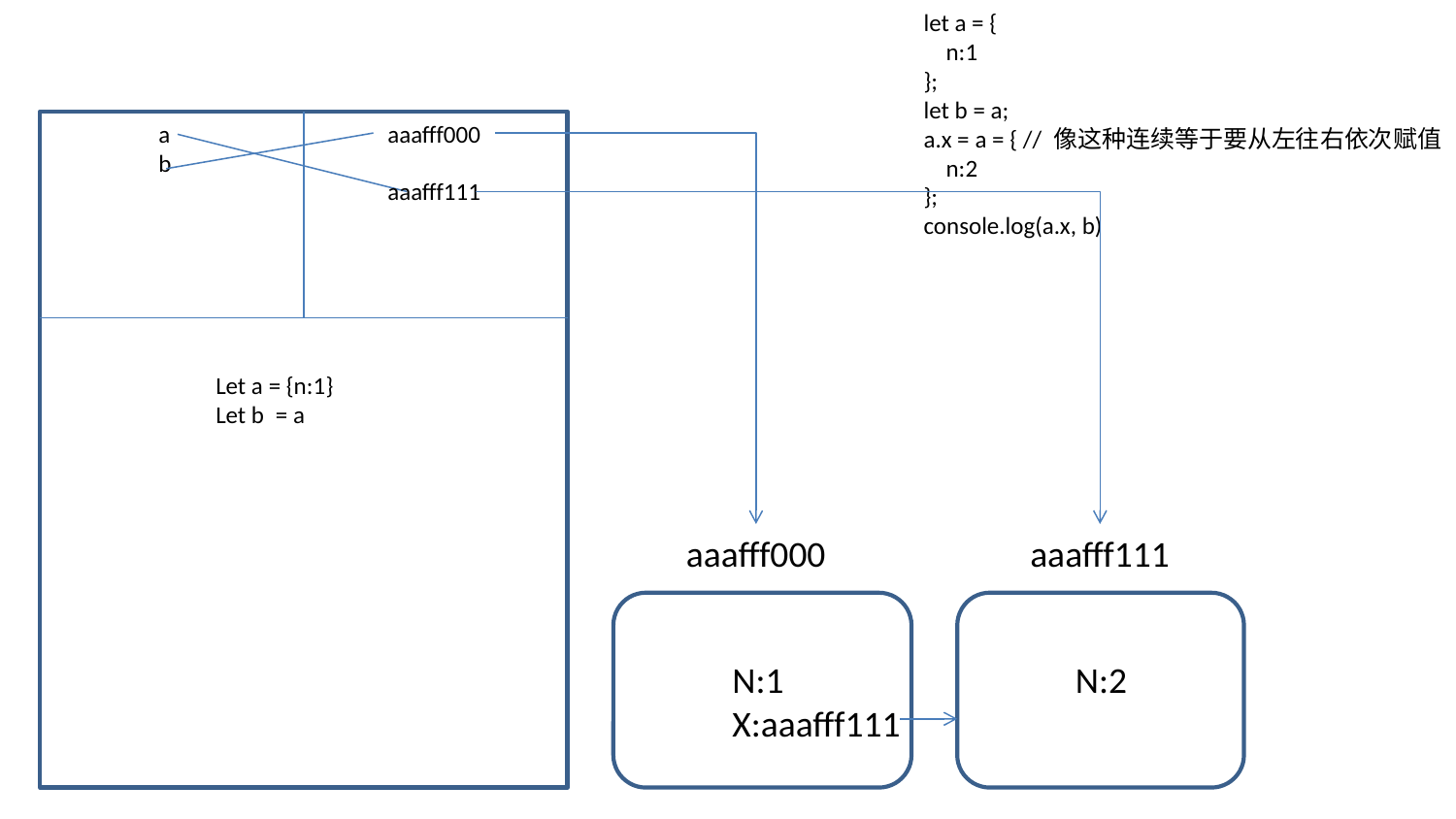

let a = {
    n:1
};
let b = a;
a.x = a = { // 像这种连续等于要从左往右依次赋值
    n:2
};
console.log(a.x, b)

a
b
aaafff000
aaafff111
Let a = {n:1}
Let b  = a
aaafff000
aaafff111

N:1
X:aaafff111
N:2